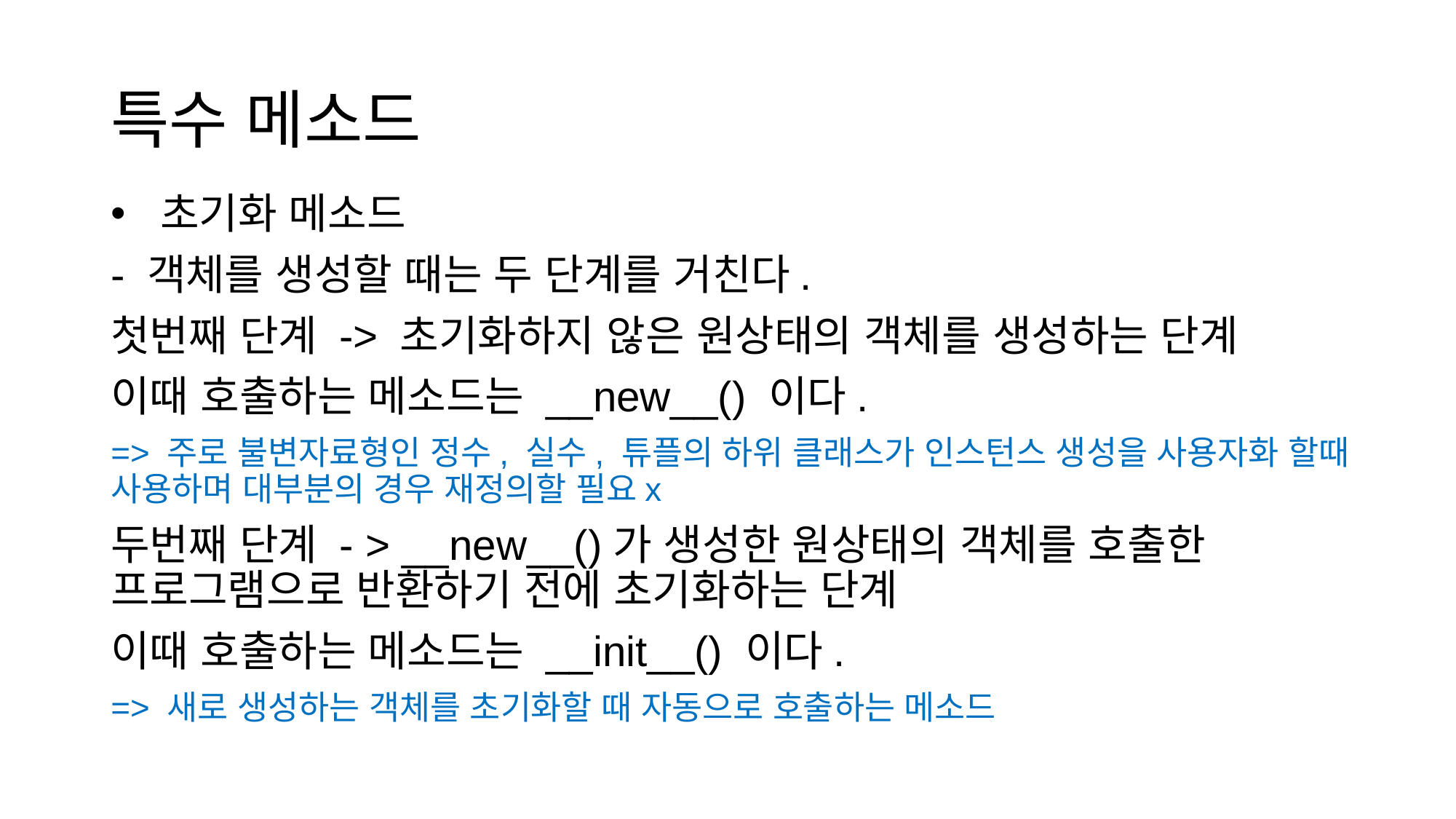

# 특수 메소드
 초기화 메소드
- 객체를 생성할 때는 두 단계를 거친다.
첫번째 단계 -> 초기화하지 않은 원상태의 객체를 생성하는 단계
이때 호출하는 메소드는 __new__() 이다.
=> 주로 불변자료형인 정수, 실수, 튜플의 하위 클래스가 인스턴스 생성을 사용자화 할때 사용하며 대부분의 경우 재정의할 필요x
두번째 단계 - > __new__()가 생성한 원상태의 객체를 호출한 프로그램으로 반환하기 전에 초기화하는 단계
이때 호출하는 메소드는 __init__() 이다.
=> 새로 생성하는 객체를 초기화할 때 자동으로 호출하는 메소드